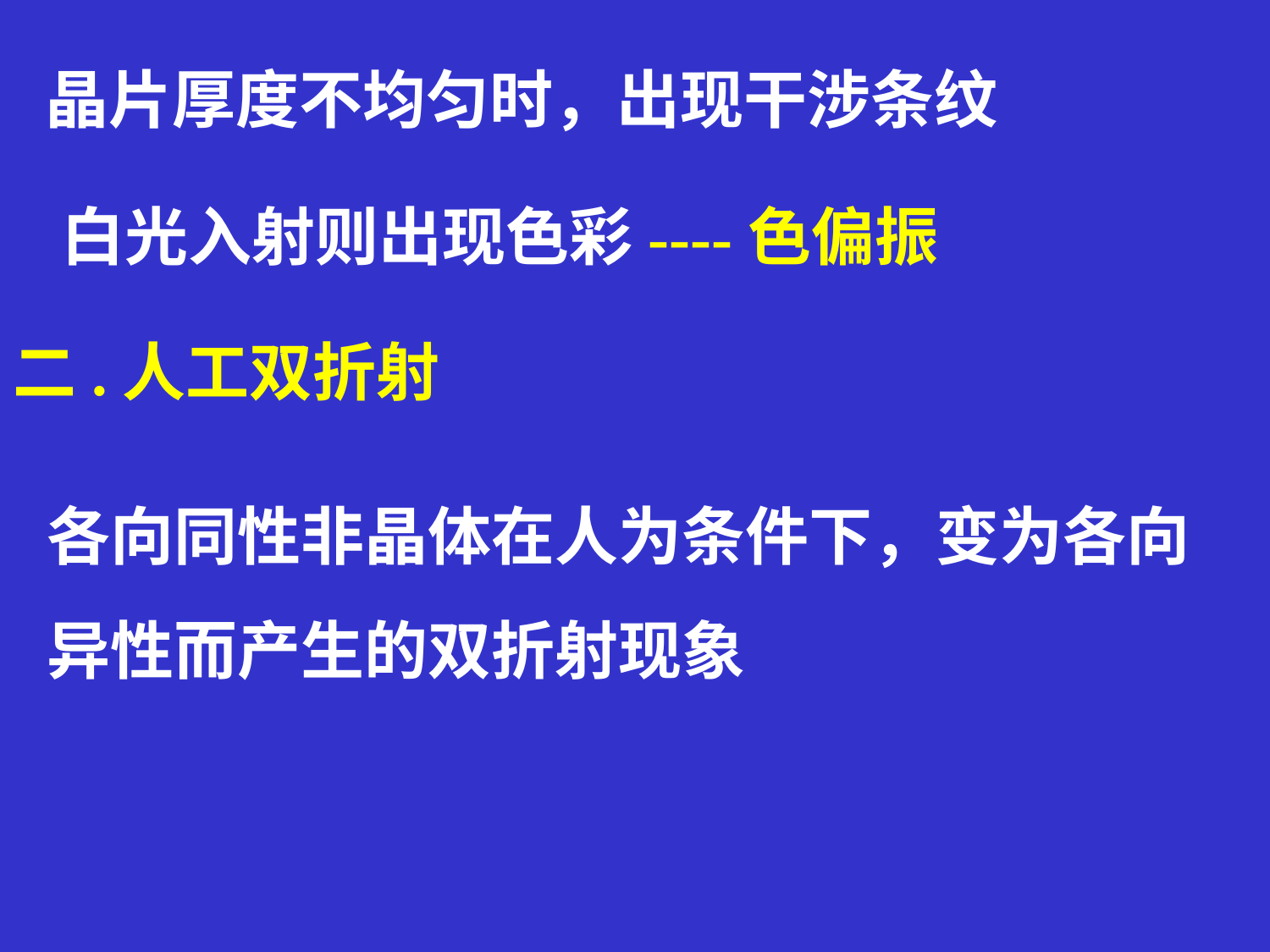

晶片厚度不均匀时，出现干涉条纹
白光入射则出现色彩----色偏振
二.人工双折射
各向同性非晶体在人为条件下，变为各向异性而产生的双折射现象